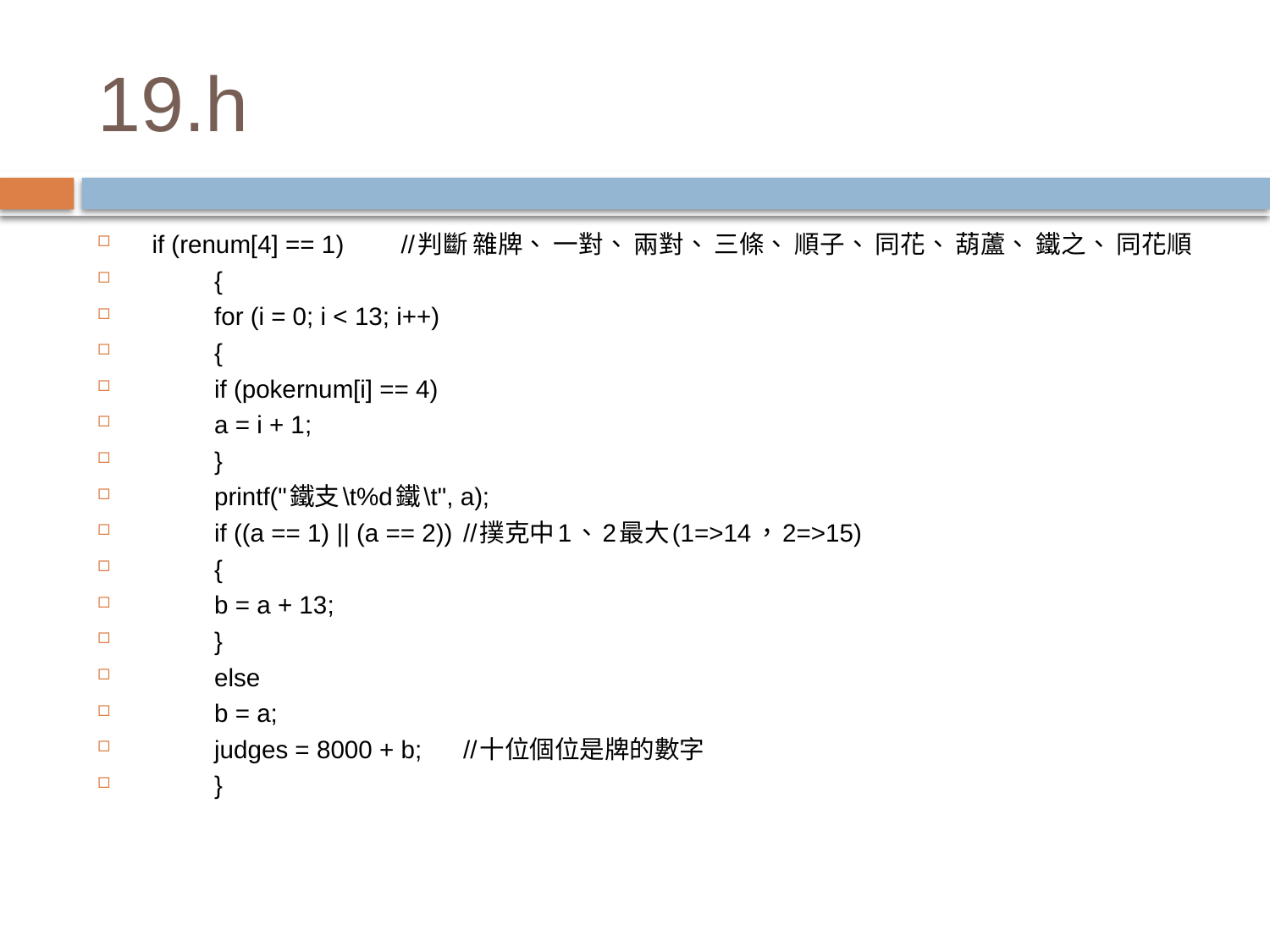

# 19.h
if (renum[4] == 1)					//判斷 雜牌、 一對、 兩對、 三條、 順子、 同花、 葫蘆、 鐵之、 同花順
		{
			for (i = 0; i < 13; i++)
			{
				if (pokernum[i] == 4)
					a = i + 1;
			}
			printf("鐵支\t%d鐵\t", a);
			if ((a == 1) || (a == 2))		//撲克中1、2最大(1=>14，2=>15)
			{
				b = a + 13;
			}
			else
				b = a;
			judges = 8000 + b;				//十位個位是牌的數字
		}